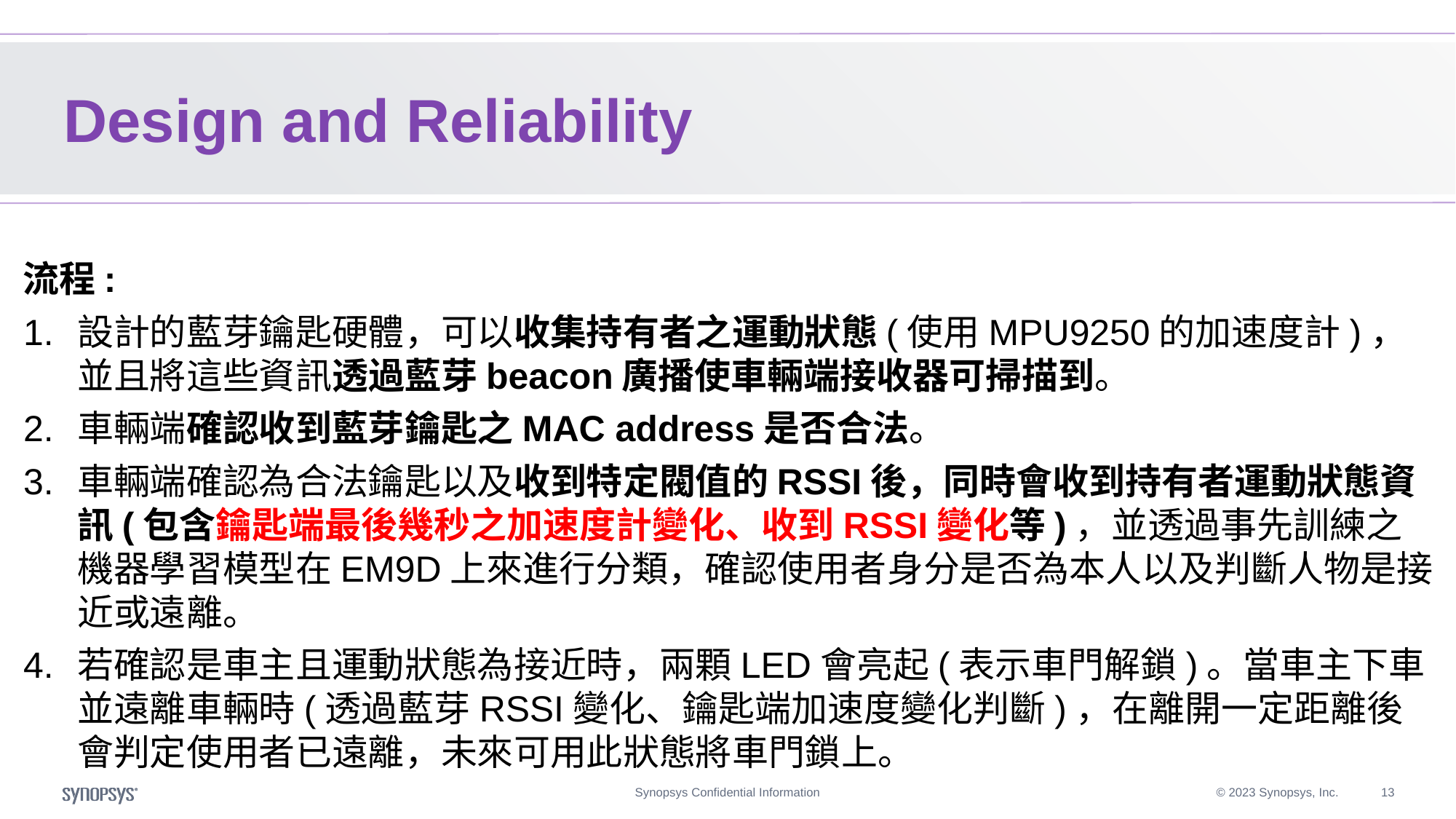

# Design and Reliability

流程:
設計的藍芽鑰匙硬體，可以收集持有者之運動狀態(使用MPU9250的加速度計)，並且將這些資訊透過藍芽beacon廣播使車輛端接收器可掃描到。
車輛端確認收到藍芽鑰匙之MAC address是否合法。
車輛端確認為合法鑰匙以及收到特定閥值的RSSI後，同時會收到持有者運動狀態資訊(包含鑰匙端最後幾秒之加速度計變化、收到RSSI變化等)，並透過事先訓練之機器學習模型在EM9D上來進行分類，確認使用者身分是否為本人以及判斷人物是接近或遠離。
若確認是車主且運動狀態為接近時，兩顆LED會亮起(表示車門解鎖)。當車主下車並遠離車輛時(透過藍芽RSSI變化、鑰匙端加速度變化判斷)，在離開一定距離後會判定使用者已遠離，未來可用此狀態將車門鎖上。